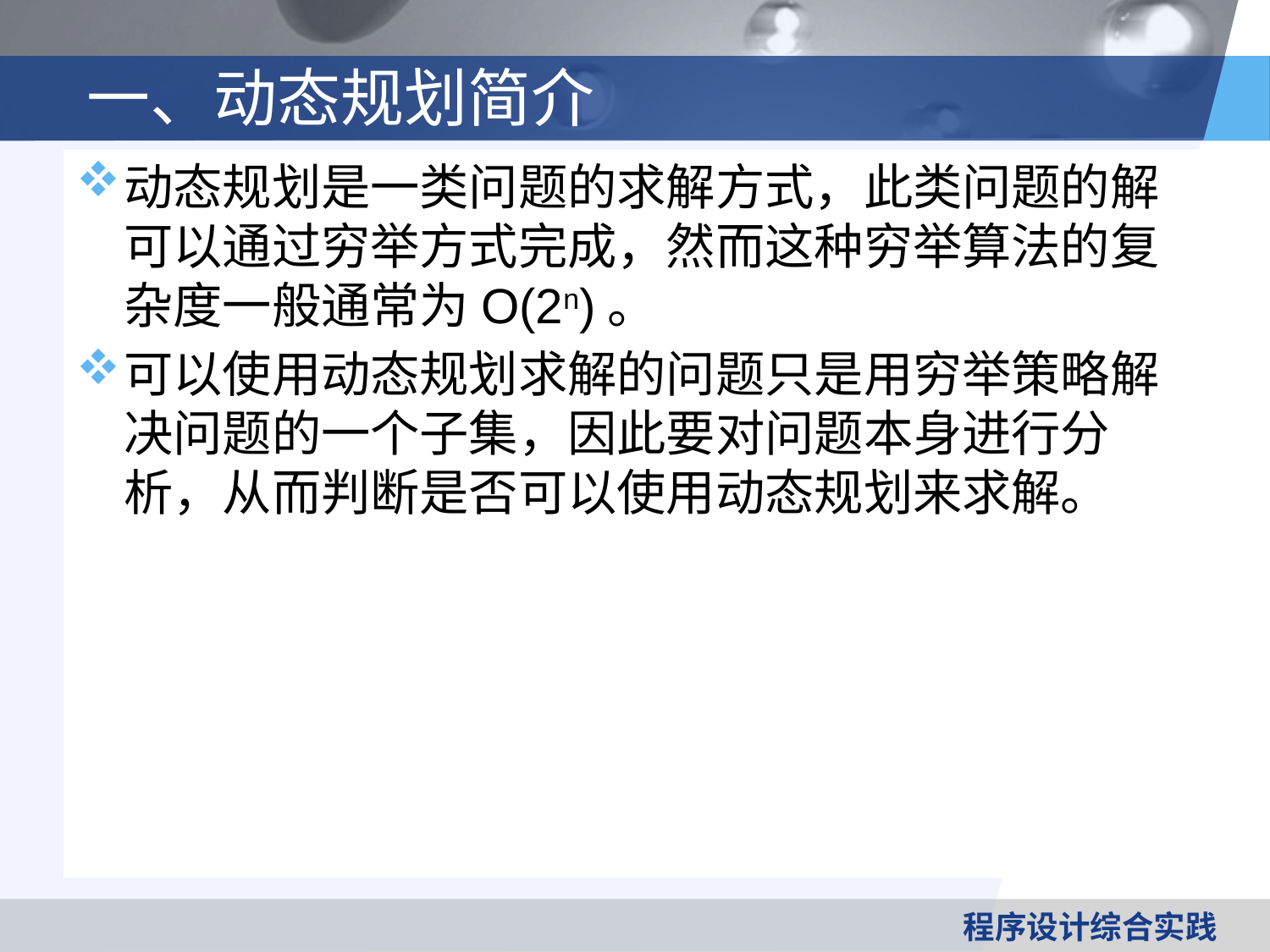

# 一、动态规划简介
动态规划是一类问题的求解方式，此类问题的解可以通过穷举方式完成，然而这种穷举算法的复杂度一般通常为O(2n)。
可以使用动态规划求解的问题只是用穷举策略解决问题的一个子集，因此要对问题本身进行分析，从而判断是否可以使用动态规划来求解。